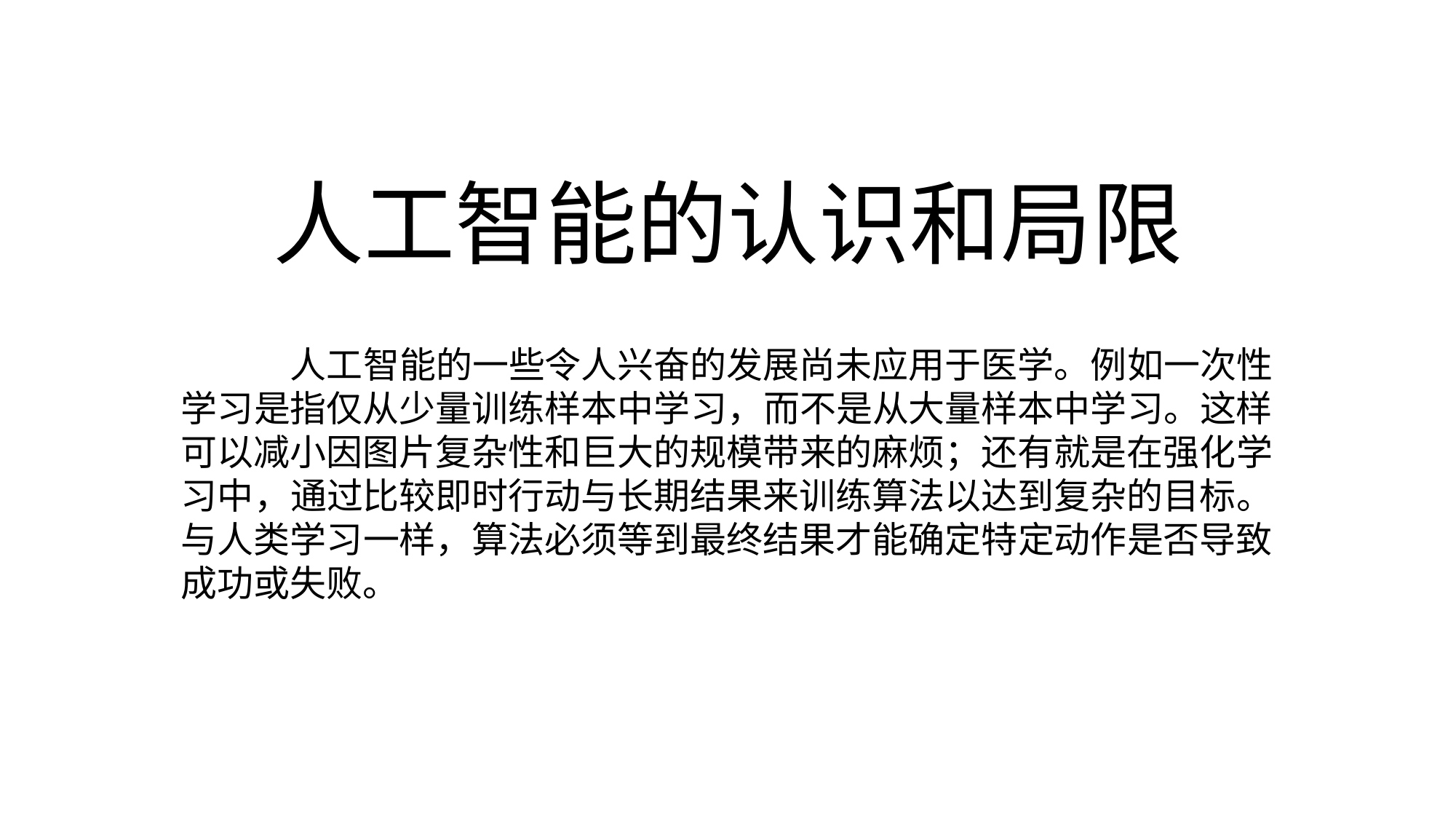

# 人工智能的认识和局限
	人工智能的一些令人兴奋的发展尚未应用于医学。例如一次性学习是指仅从少量训练样本中学习，而不是从大量样本中学习。这样可以减小因图片复杂性和巨大的规模带来的麻烦；还有就是在强化学习中，通过比较即时行动与长期结果来训练算法以达到复杂的目标。与人类学习一样，算法必须等到最终结果才能确定特定动作是否导致成功或失败。